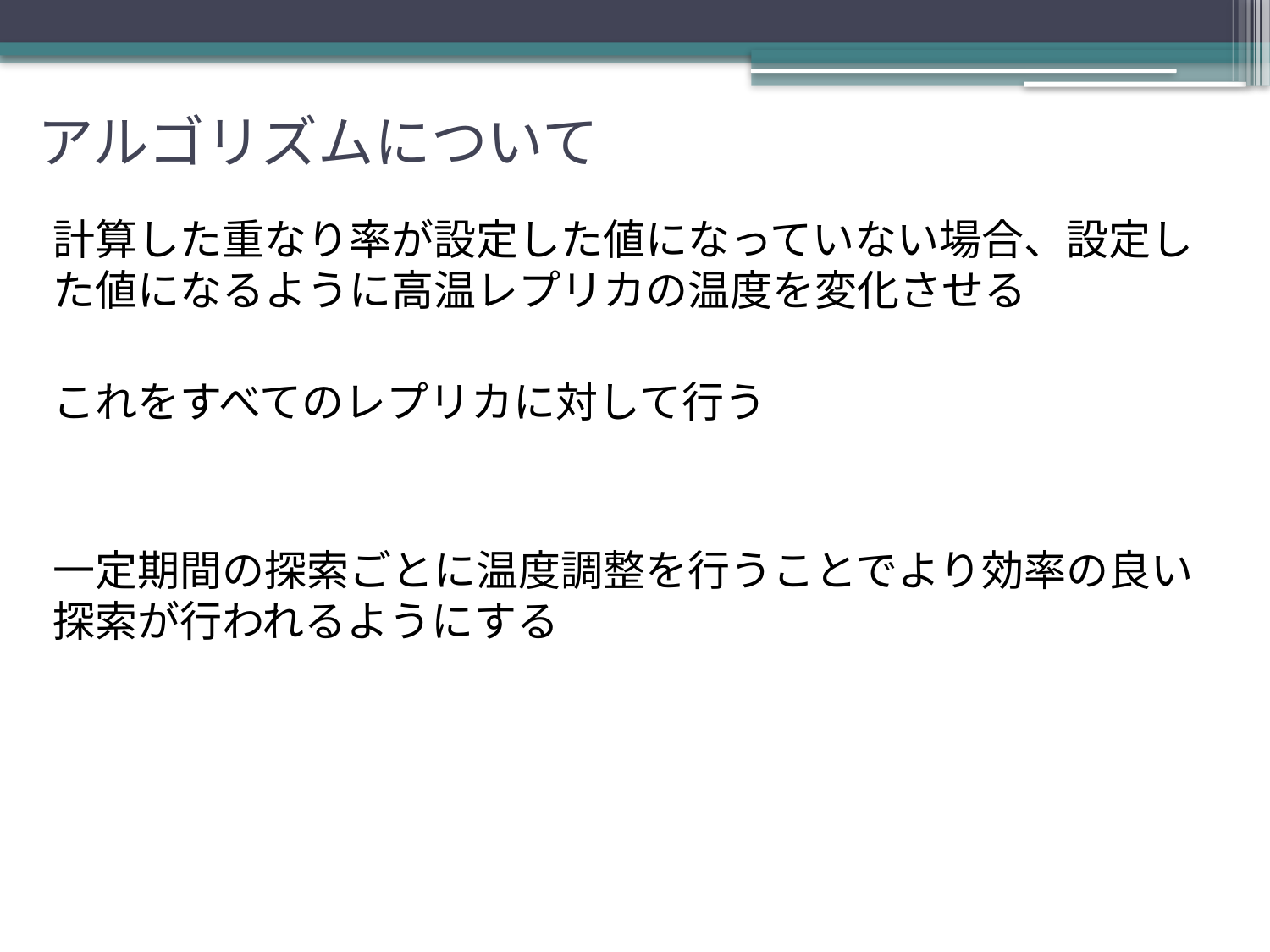

# アルゴリズムについて
計算した重なり率が設定した値になっていない場合、設定した値になるように高温レプリカの温度を変化させる

これをすべてのレプリカに対して行う

一定期間の探索ごとに温度調整を行うことでより効率の良い探索が行われるようにする